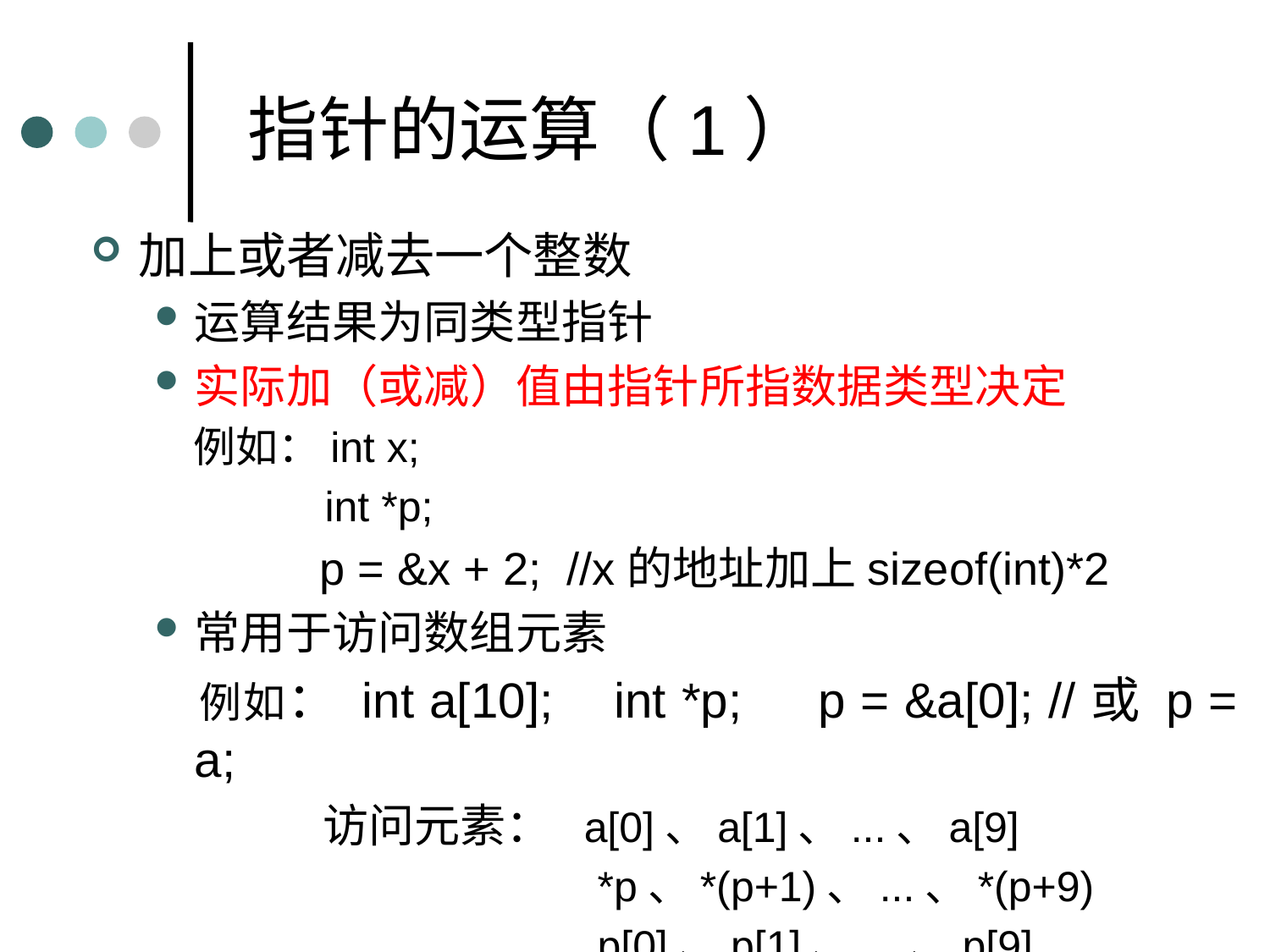

指针的运算（1）
加上或者减去一个整数
运算结果为同类型指针
实际加（或减）值由指针所指数据类型决定
   例如：int x;
         int *p;
        p = &x + 2;  //x的地址加上sizeof(int)*2
常用于访问数组元素
   例如： int a[10];    int *p;     p = &a[0]; //或 p = a;
         访问元素：  a[0]、a[1]、...、a[9]
                                *p、*(p+1)、...、*(p+9)
                                p[0]、p[1]、...、p[9]